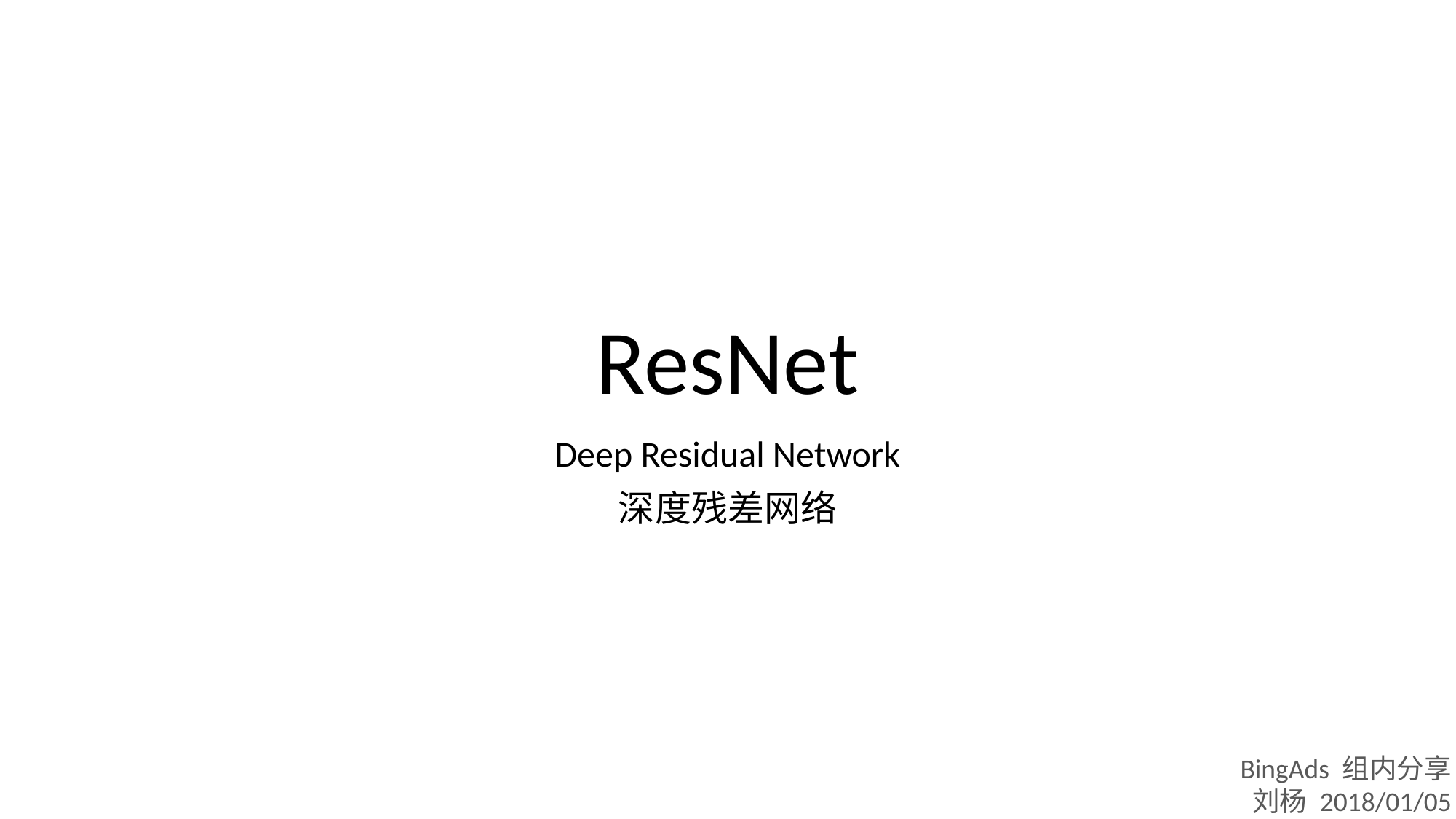

# ResNet
Deep Residual Network
深度残差网络
BingAds 组内分享
刘杨 2018/01/05